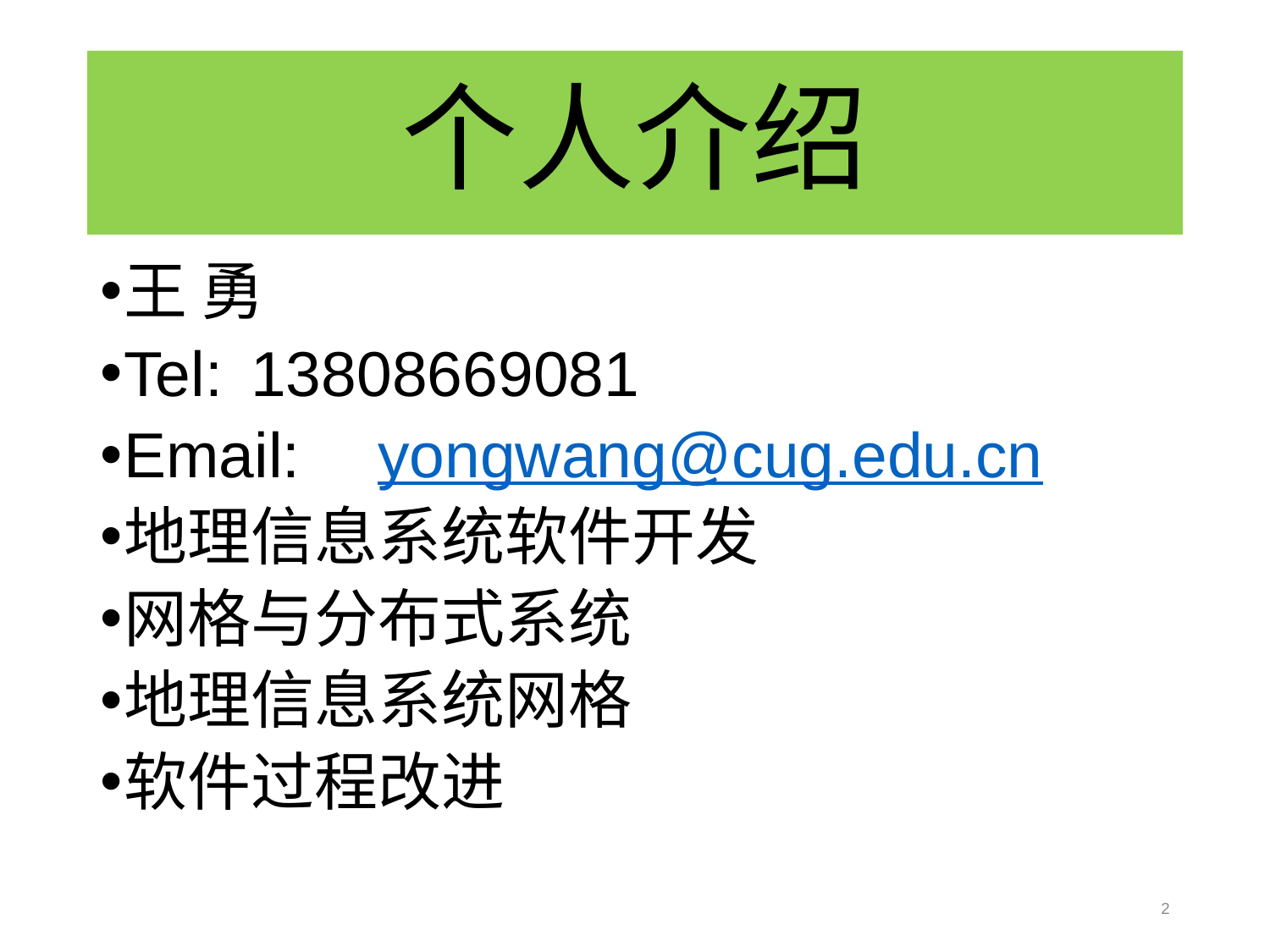

# 个人介绍
王 勇
Tel:	13808669081
Email:	yongwang@cug.edu.cn
地理信息系统软件开发
网格与分布式系统
地理信息系统网格
软件过程改进
2